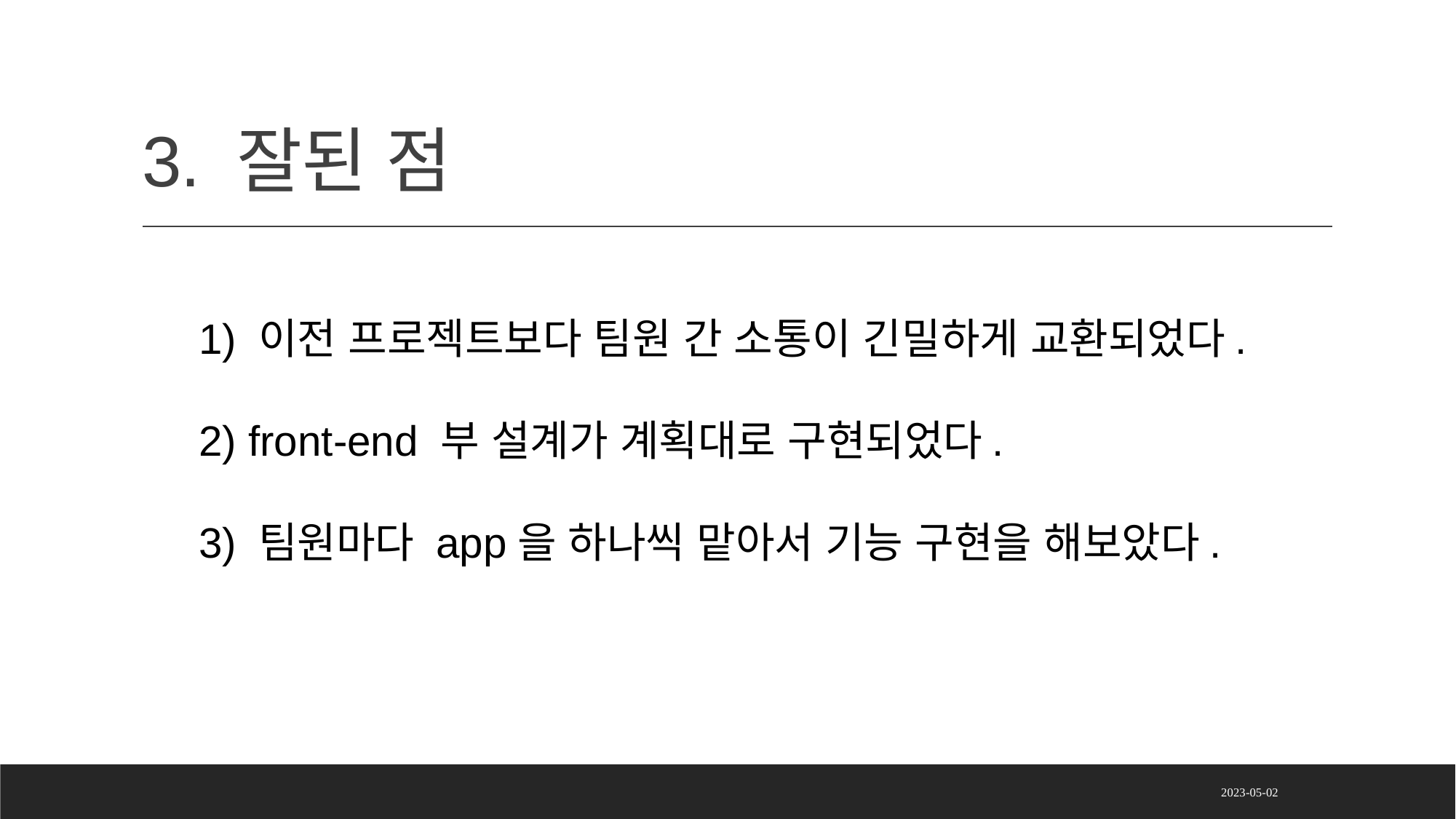

# 3. 잘된 점
1) 이전 프로젝트보다 팀원 간 소통이 긴밀하게 교환되었다.

2) front-end 부 설계가 계획대로 구현되었다.

3) 팀원마다 app을 하나씩 맡아서 기능 구현을 해보았다.
2023-05-02